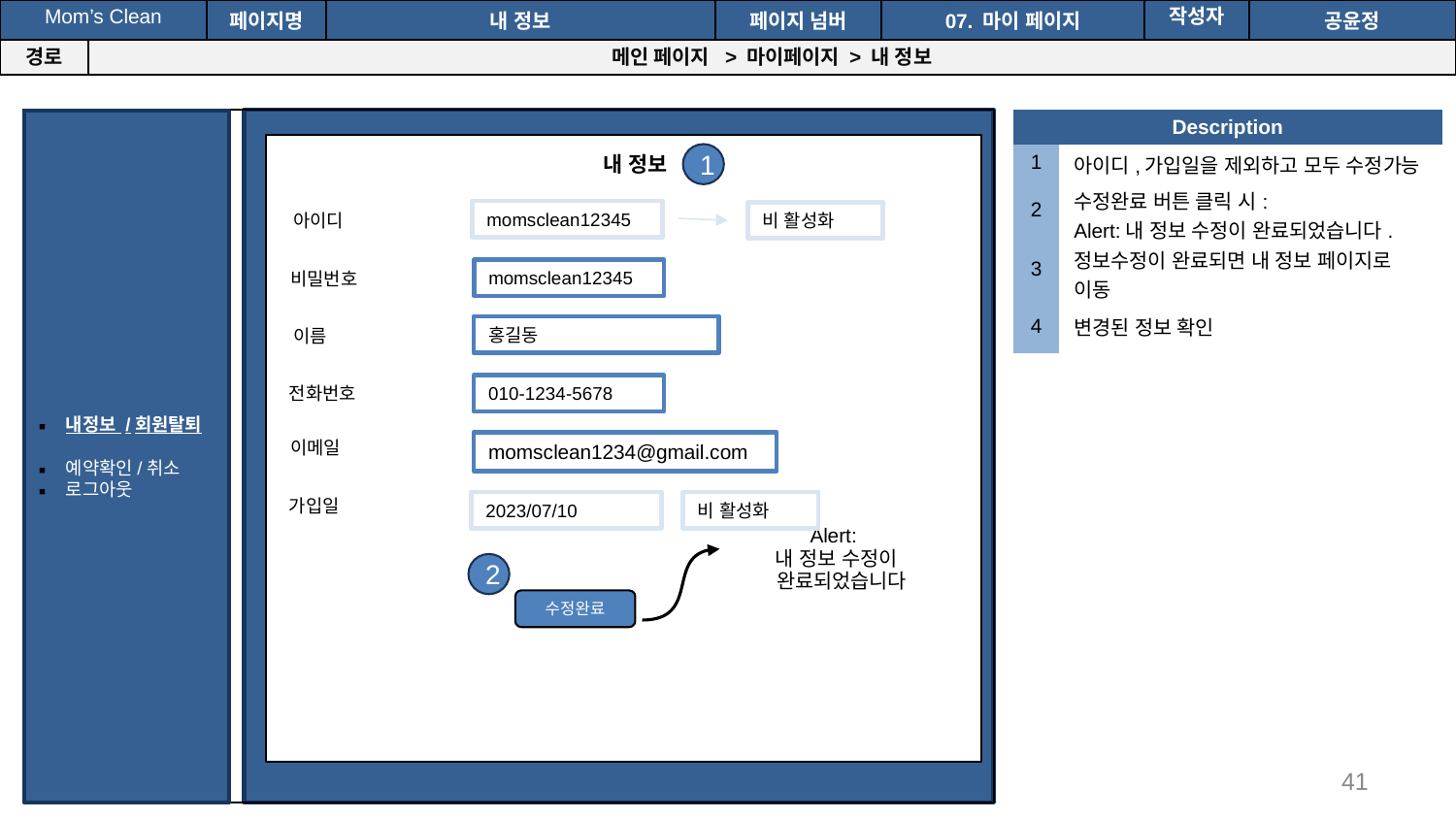

공간(오피스) 대여 시스템
| Mom’s Clean |  | 페이지명 | 내 정보 | 페이지 넘버 | 07. 마이 페이지 | 작성자 | 공윤정 |
| --- | --- | --- | --- | --- | --- | --- | --- |
| 경로 | 메인 페이지 > 마이페이지 > 내 정보 |  |  |  |  |  |  |

내 정보
| Description |  |
| --- | --- |
| 1 | 아이디,가입일을 제외하고 모두 수정가능 |
| 2 | 수정완료 버튼 클릭 시: Alert:내 정보 수정이 완료되었습니다. |
| 3 | 정보수정이 완료되면 내 정보 페이지로 이동 |
| 4 | 변경된 정보 확인 |
내정보 /회원탈퇴
예약확인/취소
로그아웃

1
momsclean12345
아이디
비 활성화
momsclean12345
비밀번호
홍길동
이름
전화번호
010-1234-5678
이메일
momsclean1234@gmail.com
가입일
| Alert: 내 정보 수정이 완료되었습니다 |
| --- |
2023/07/10
비 활성화
2
수정완료
41